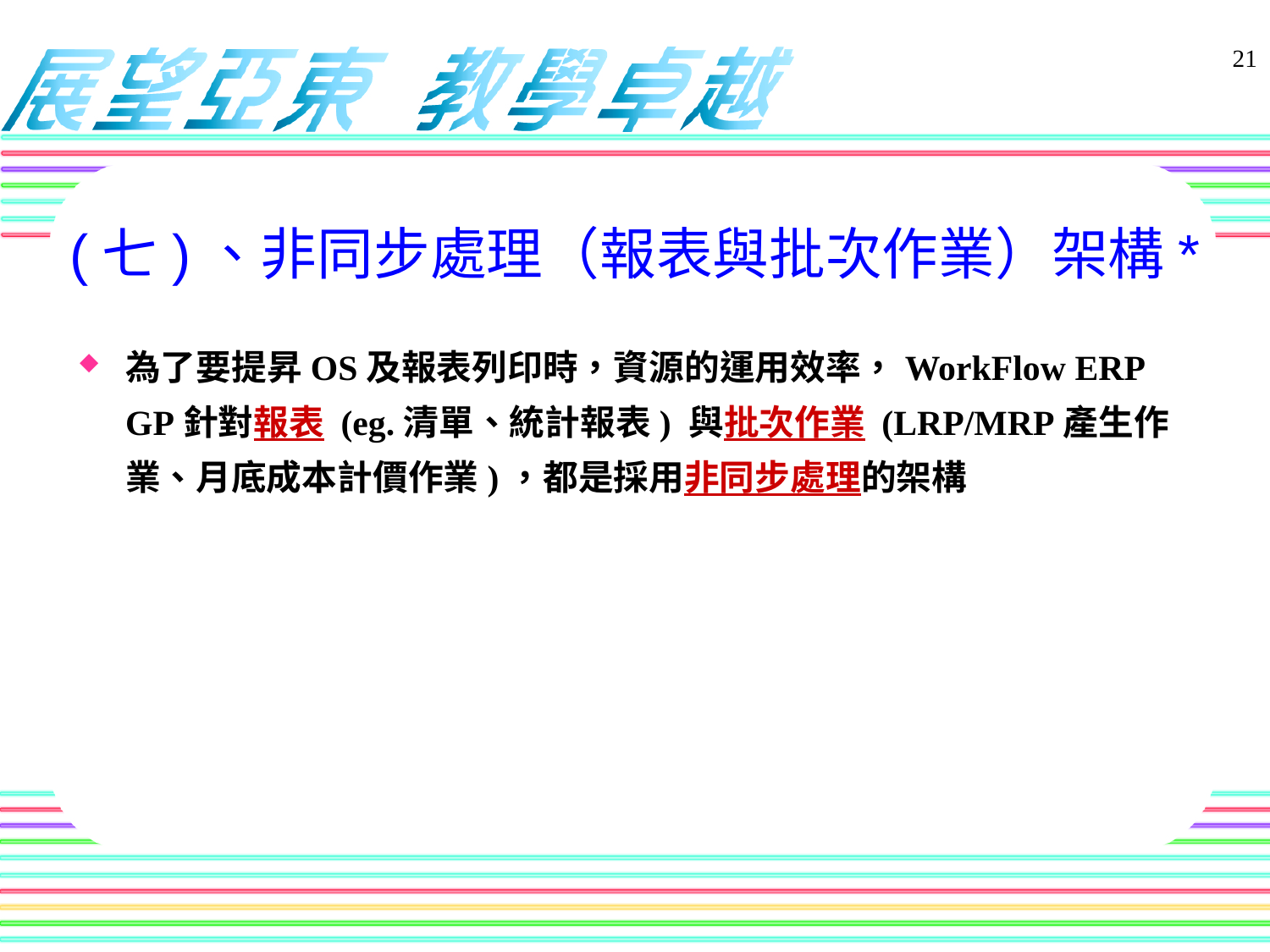

# (七)、非同步處理（報表與批次作業）架構*
為了要提昇OS及報表列印時，資源的運用效率，WorkFlow ERP GP針對報表 (eg.清單、統計報表) 與批次作業 (LRP/MRP產生作業、月底成本計價作業)，都是採用非同步處理的架構